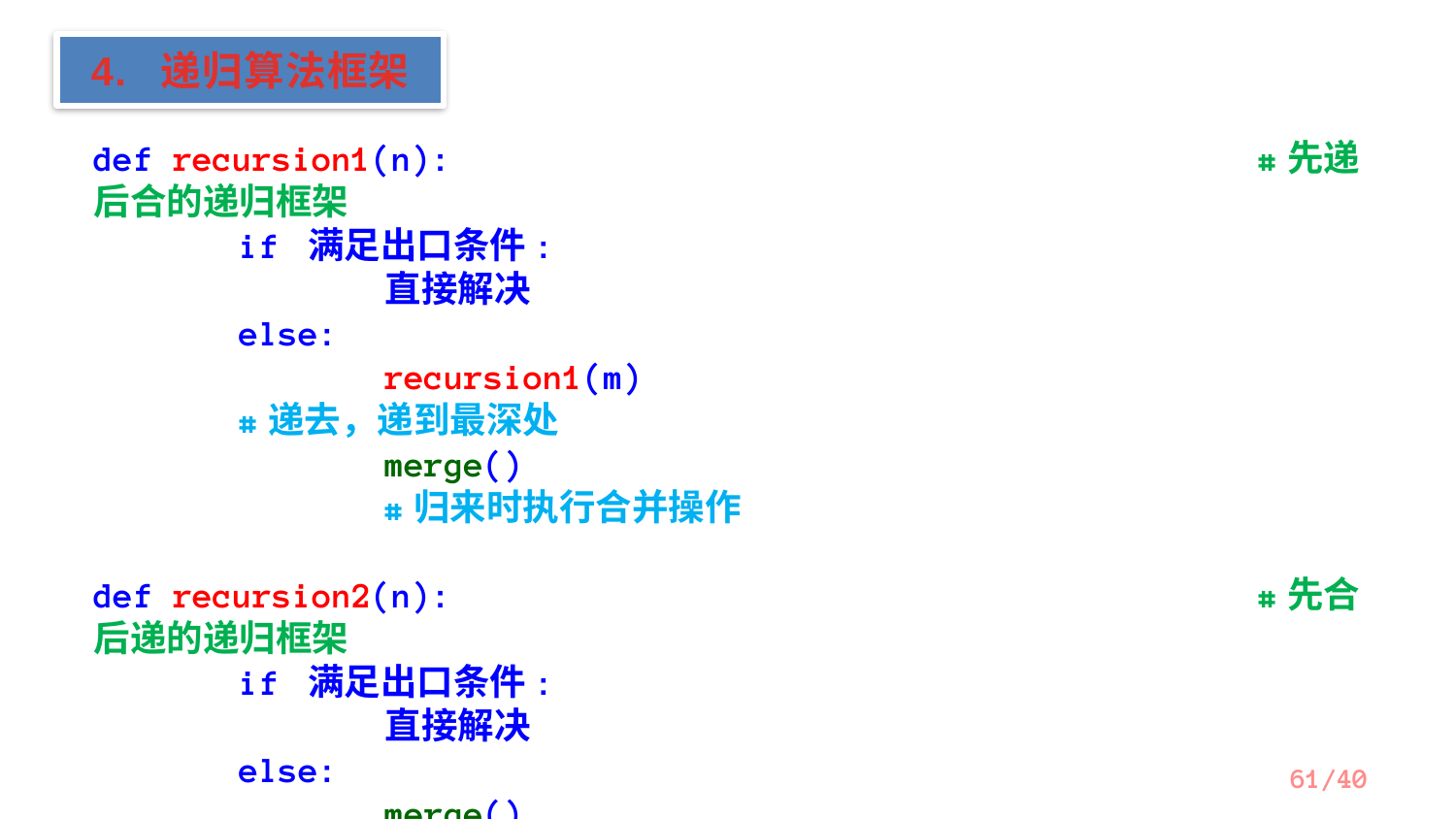

4.  递归算法框架
def recursion1(n):						#先递后合的递归框架
	if 满足出口条件:
		直接解决
	else:
		recursion1(m)						#递去，递到最深处
		merge()								#归来时执行合并操作

def recursion2(n):						#先合后递的递归框架
	if 满足出口条件:
		直接解决
	else:
		merge()								#合并
		recursion2(m)						#递到最深处后，再不断地归来
61/40